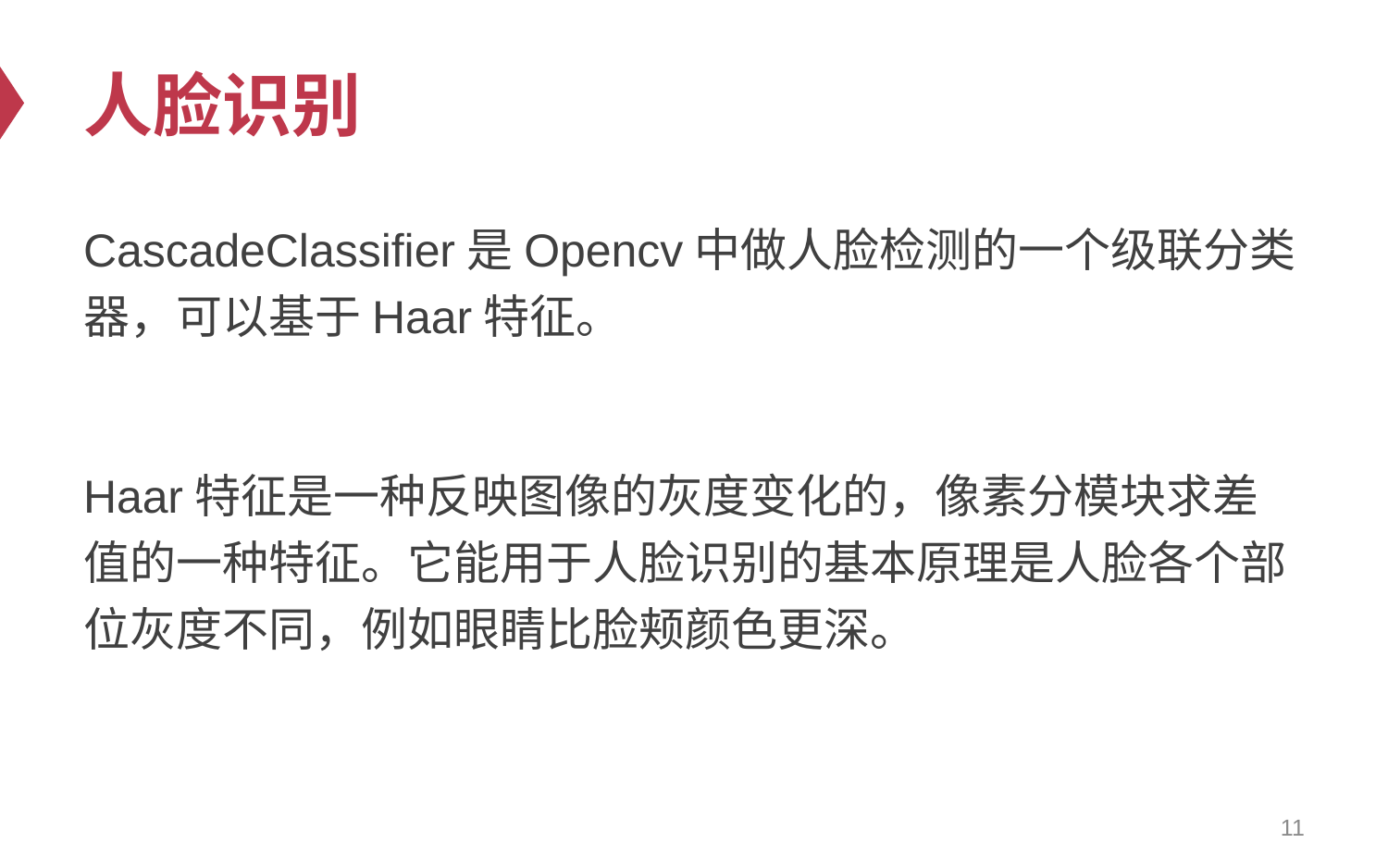

# 人脸识别
CascadeClassifier是Opencv中做人脸检测的一个级联分类器，可以基于Haar特征。

Haar特征是一种反映图像的灰度变化的，像素分模块求差值的一种特征。它能用于人脸识别的基本原理是人脸各个部位灰度不同，例如眼睛比脸颊颜色更深。
11